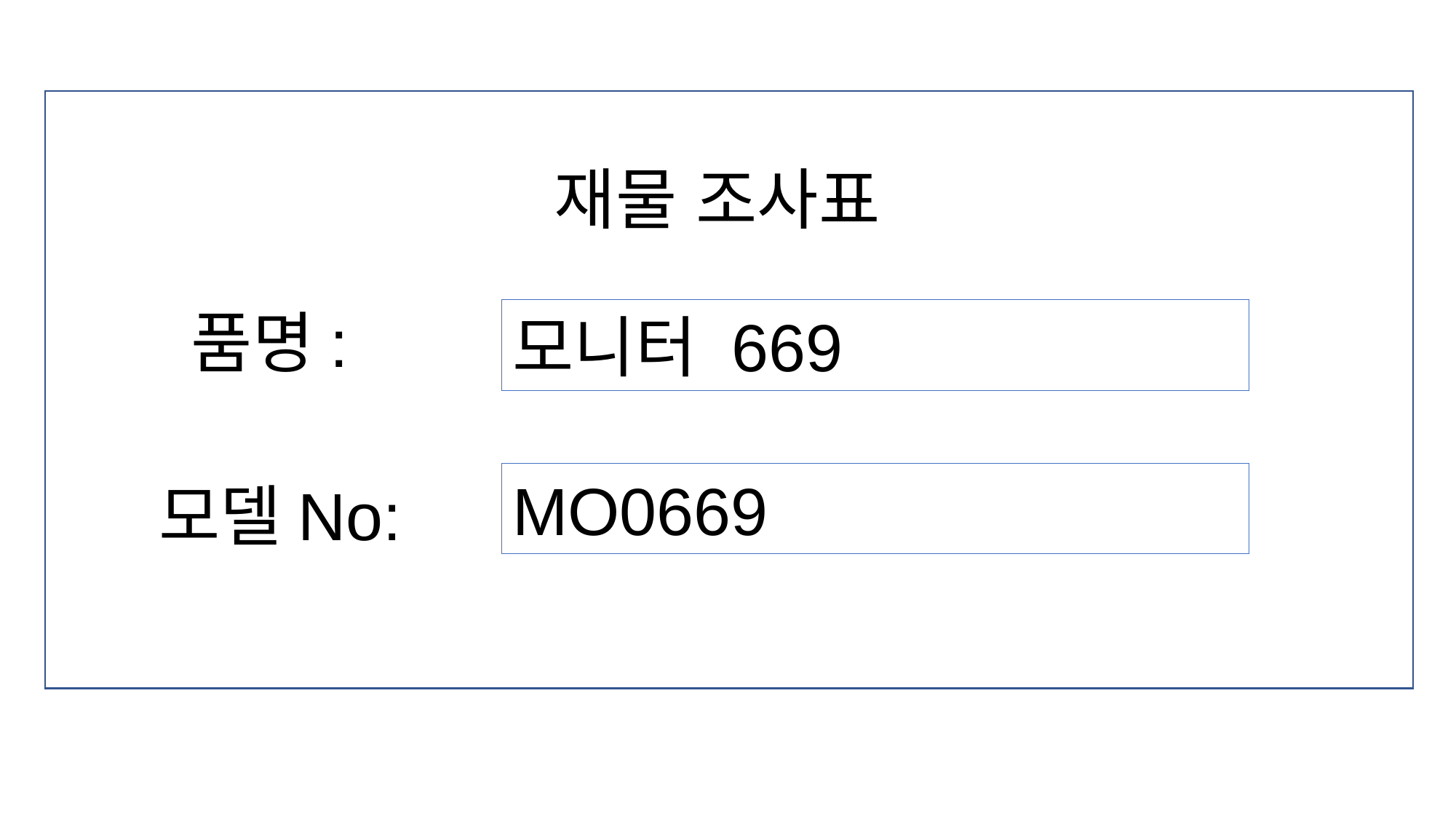

재물 조사표
품명:
모니터 669
MO0669
모델No: